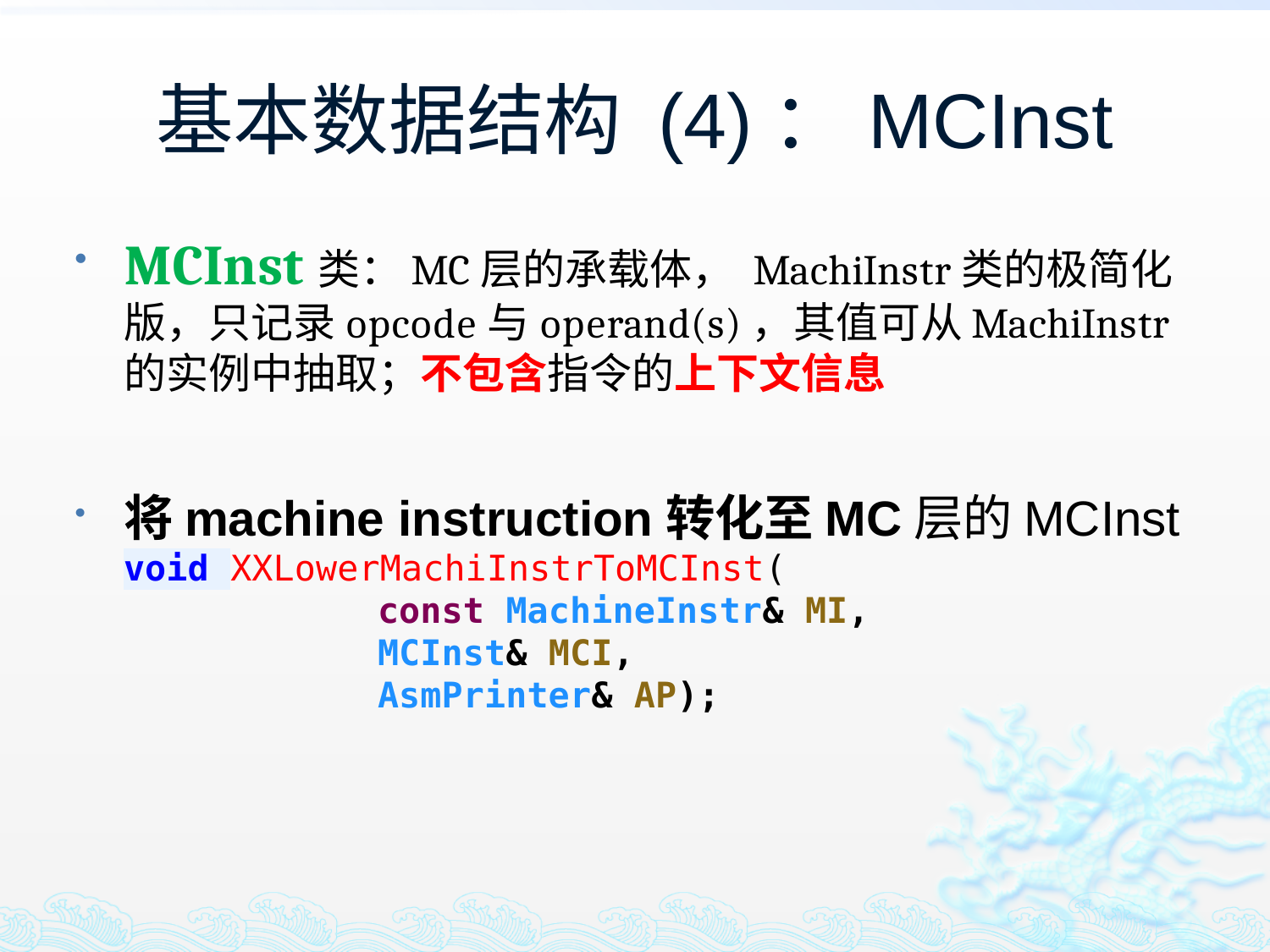

# 基本数据结构 (4)：MCInst
MCInst类：MC层的承载体， MachiInstr类的极简化版，只记录opcode与operand(s)，其值可从MachiInstr的实例中抽取；不包含指令的上下文信息

将machine instruction转化至MC层的MCInst
void XXLowerMachiInstrToMCInst(
		const MachineInstr& MI,
		MCInst& MCI,
		AsmPrinter& AP);